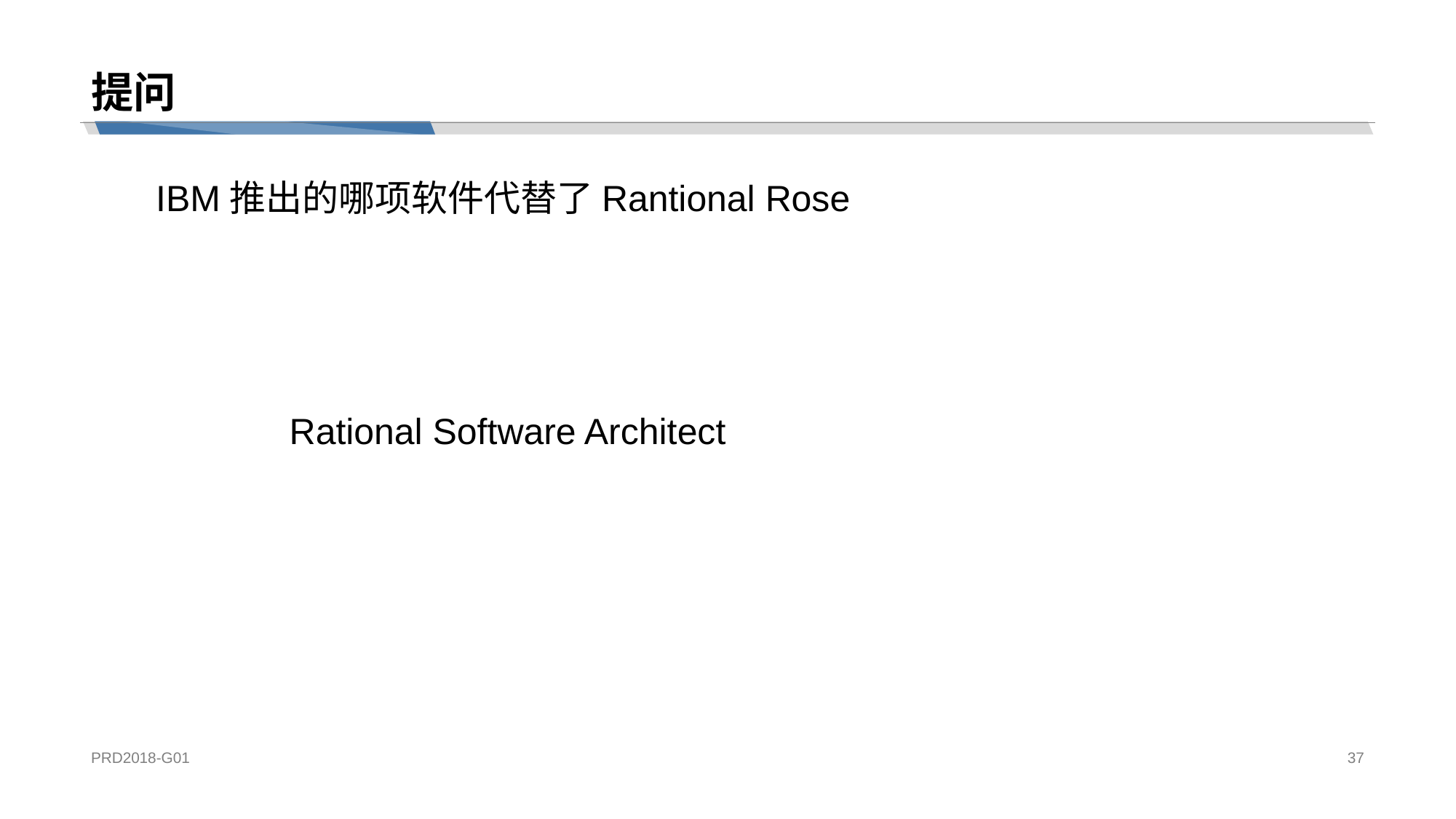

# 提问
IBM推出的哪项软件代替了Rantional Rose
Rational Software Architect
PRD2018-G01
37